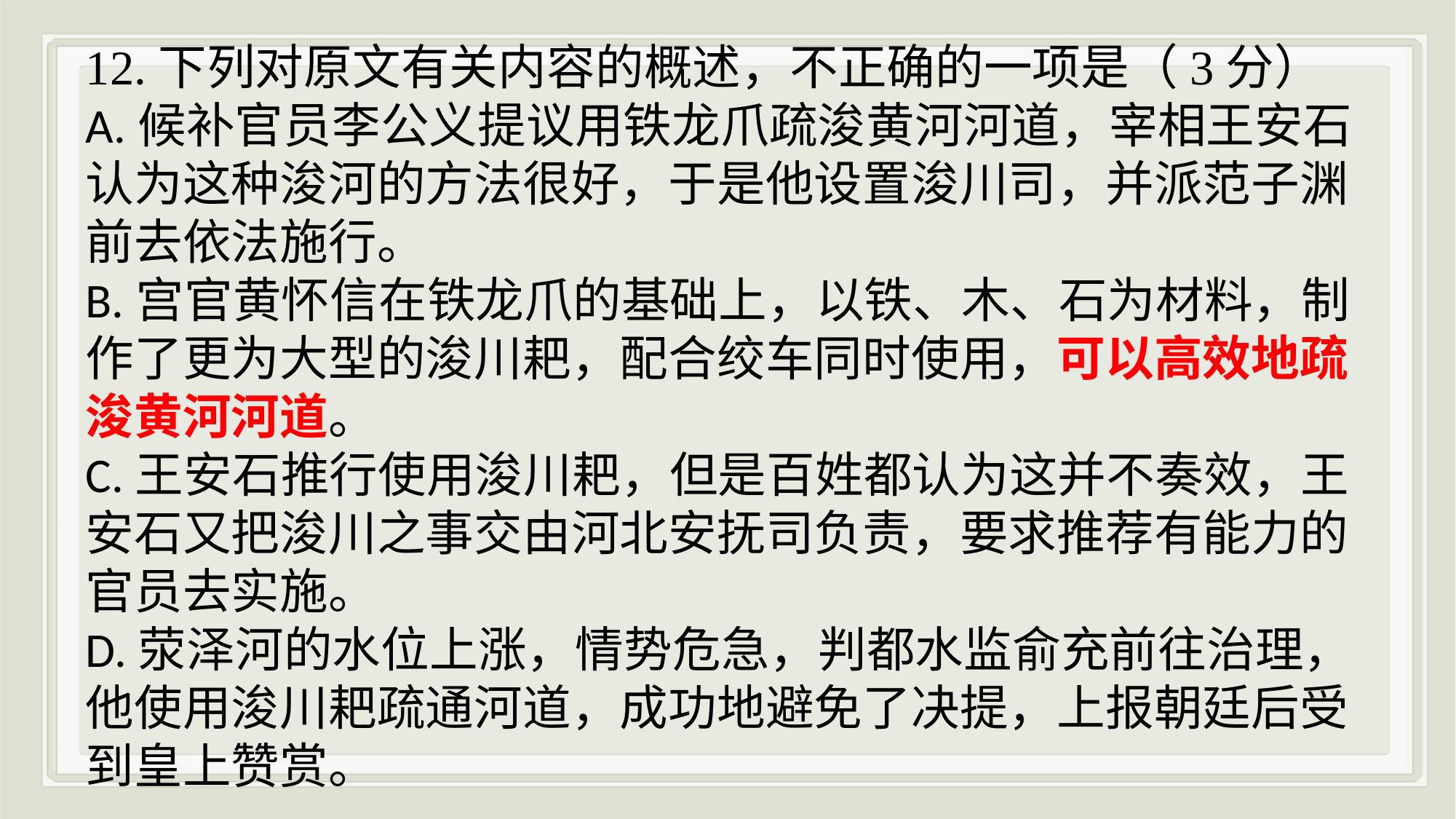

12.下列对原文有关内容的概述，不正确的一项是（3分）A.候补官员李公义提议用铁龙爪疏浚黄河河道，宰相王安石认为这种浚河的方法很好，于是他设置浚川司，并派范子渊前去依法施行。B.宫官黄怀信在铁龙爪的基础上，以铁、木、石为材料，制作了更为大型的浚川耙，配合绞车同时使用，可以高效地疏浚黄河河道。C.王安石推行使用浚川耙，但是百姓都认为这并不奏效，王安石又把浚川之事交由河北安抚司负责，要求推荐有能力的官员去实施。D.荥泽河的水位上涨，情势危急，判都水监俞充前往治理，他使用浚川耙疏通河道，成功地避免了决提，上报朝廷后受到皇上赞赏。